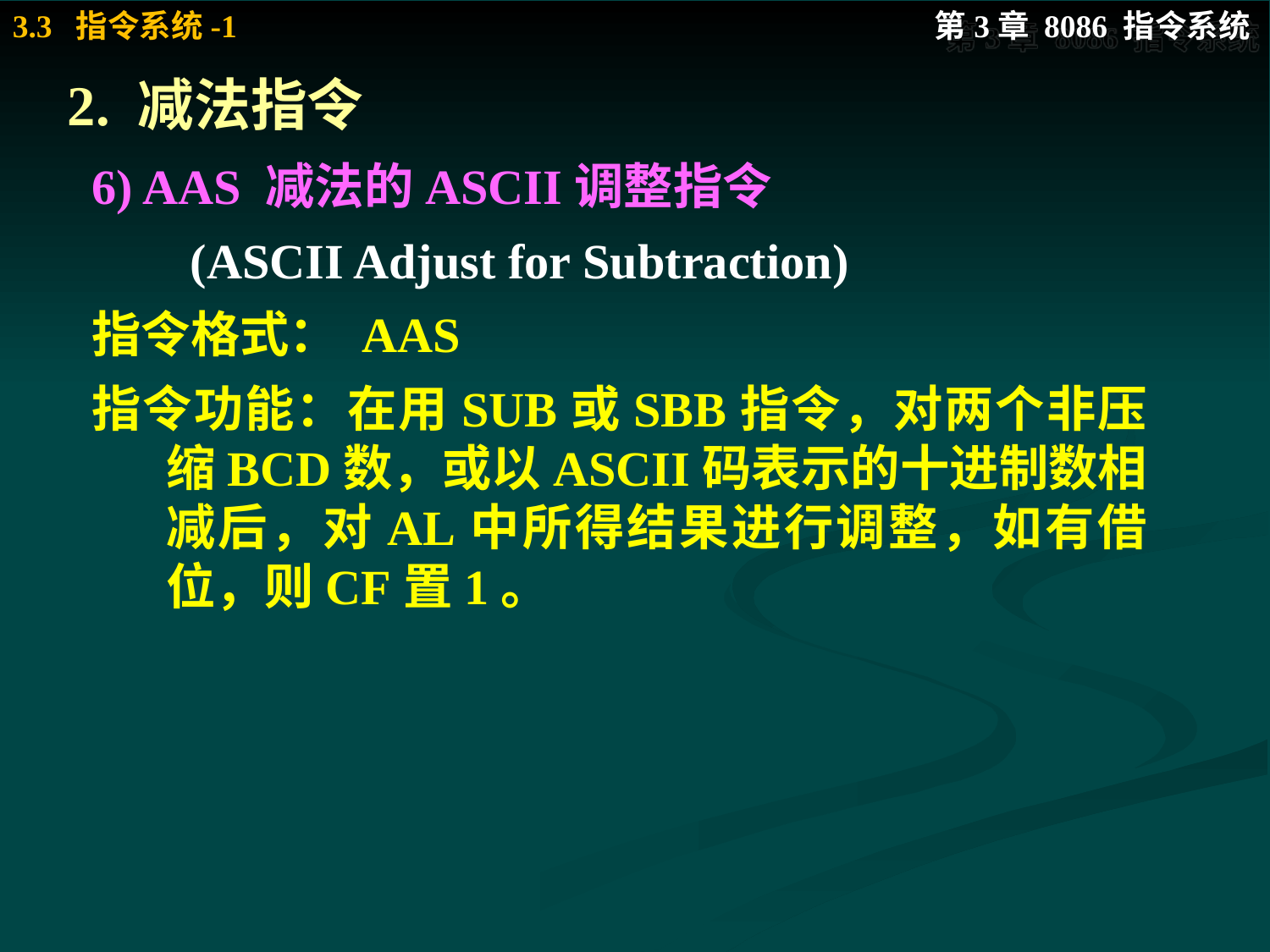

# 2. 减法指令
6) AAS 减法的ASCII调整指令
        (ASCII Adjust for Subtraction)
指令格式： AAS
指令功能：在用SUB或SBB指令，对两个非压缩BCD数，或以ASCII码表示的十进制数相减后，对AL中所得结果进行调整，如有借位，则CF置1。